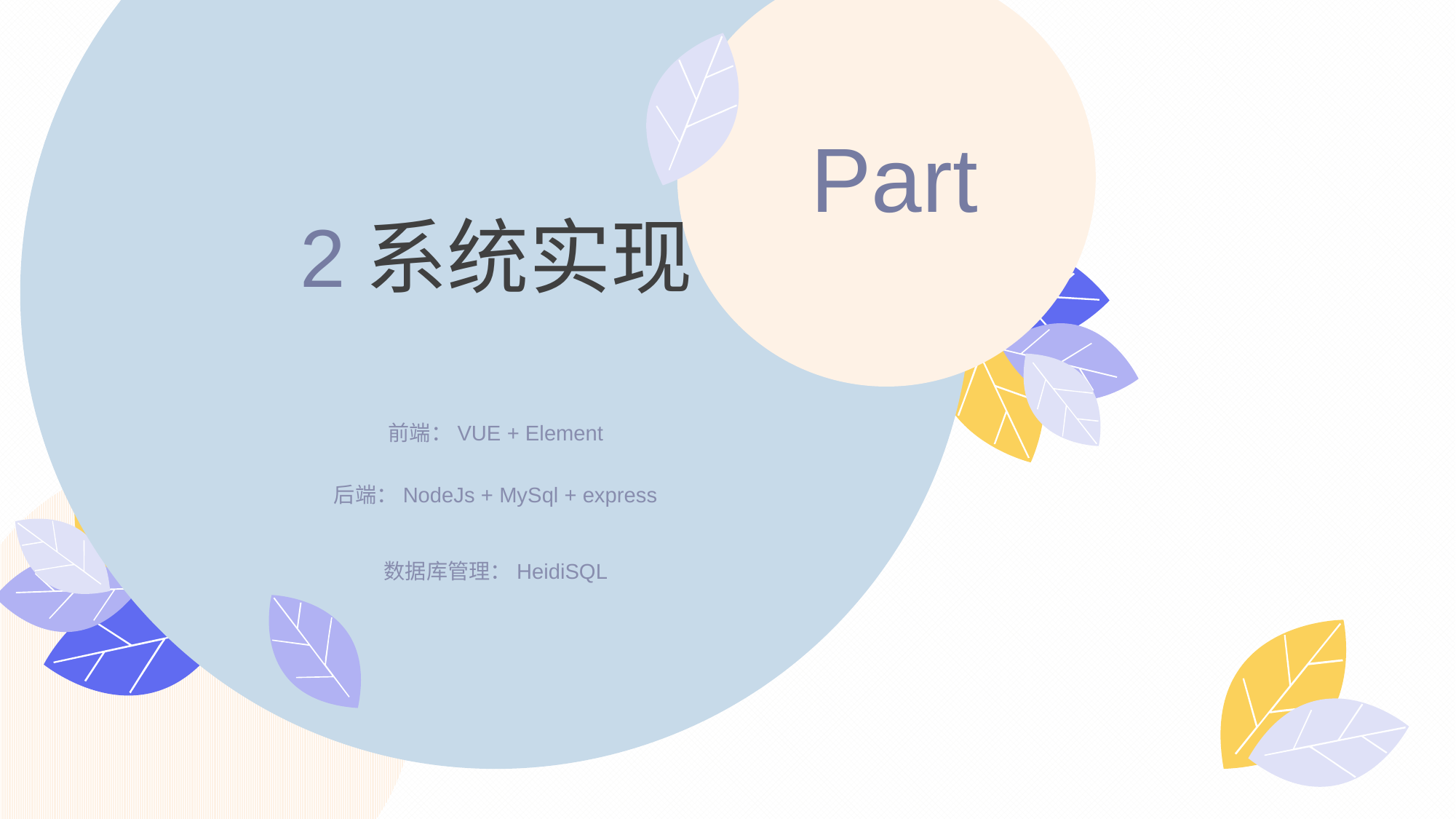

Part
2系统实现

前端：VUE + Element
后端：NodeJs + MySql + express
数据库管理：HeidiSQL